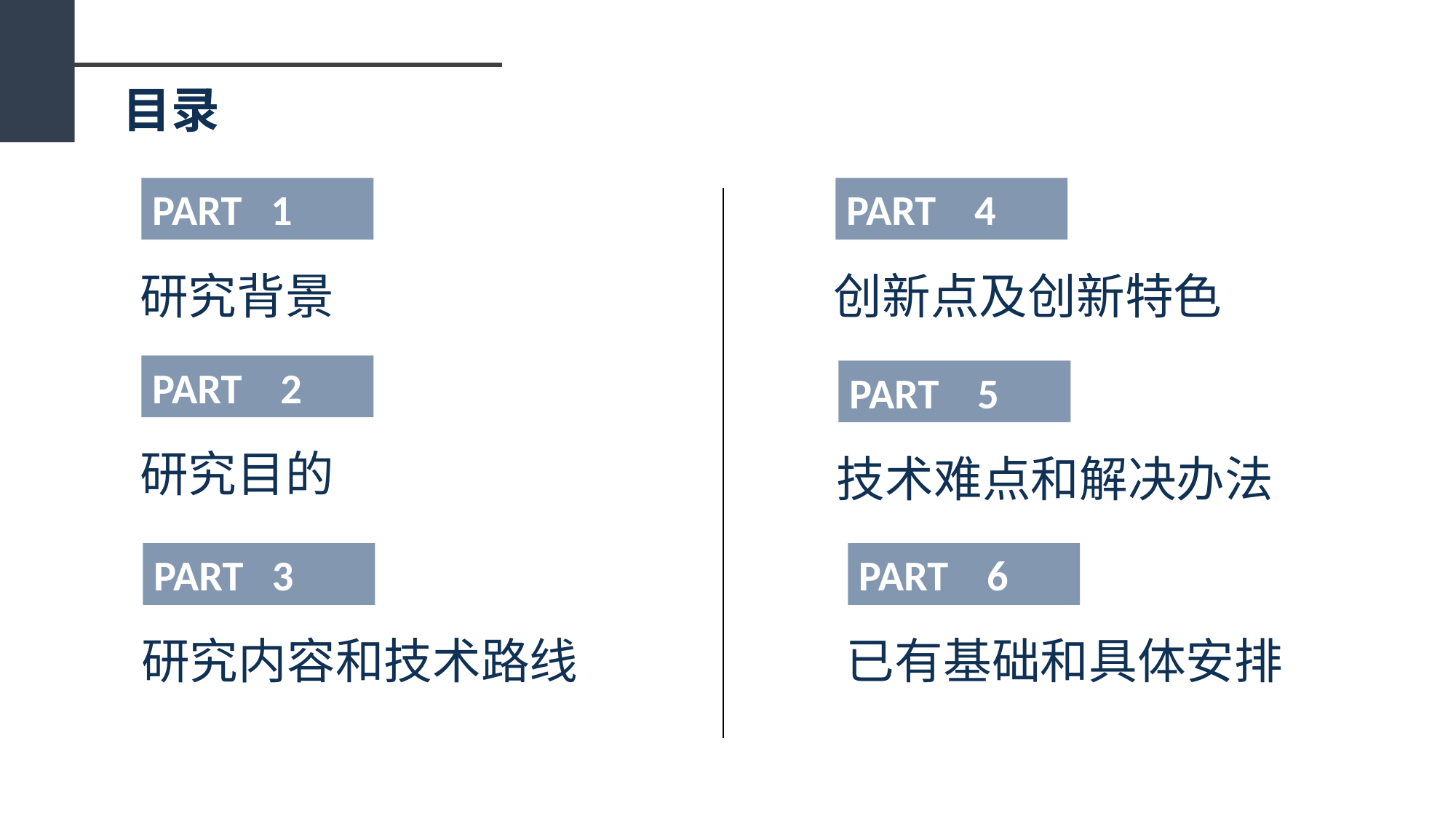

目录
PART   1
研究背景
PART    4
创新点及创新特色

PART    2
研究目的
PART    5
技术难点和解决办法
PART   3
研究内容和技术路线
PART    6
已有基础和具体安排